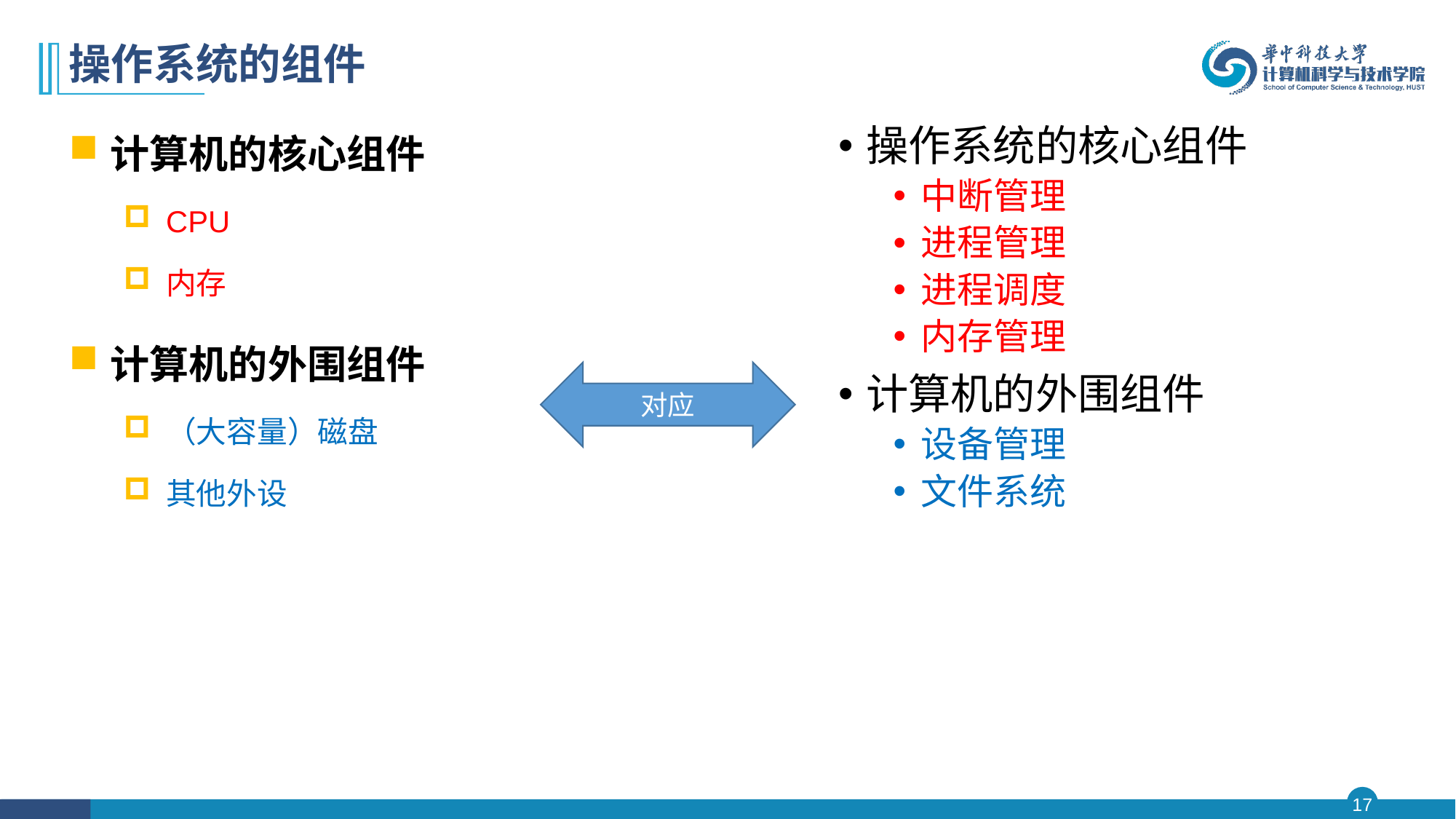

# 操作系统的组件
计算机的核心组件
CPU
内存
计算机的外围组件
（大容量）磁盘
其他外设
操作系统的核心组件
中断管理
进程管理
进程调度
内存管理
计算机的外围组件
设备管理
文件系统
对应